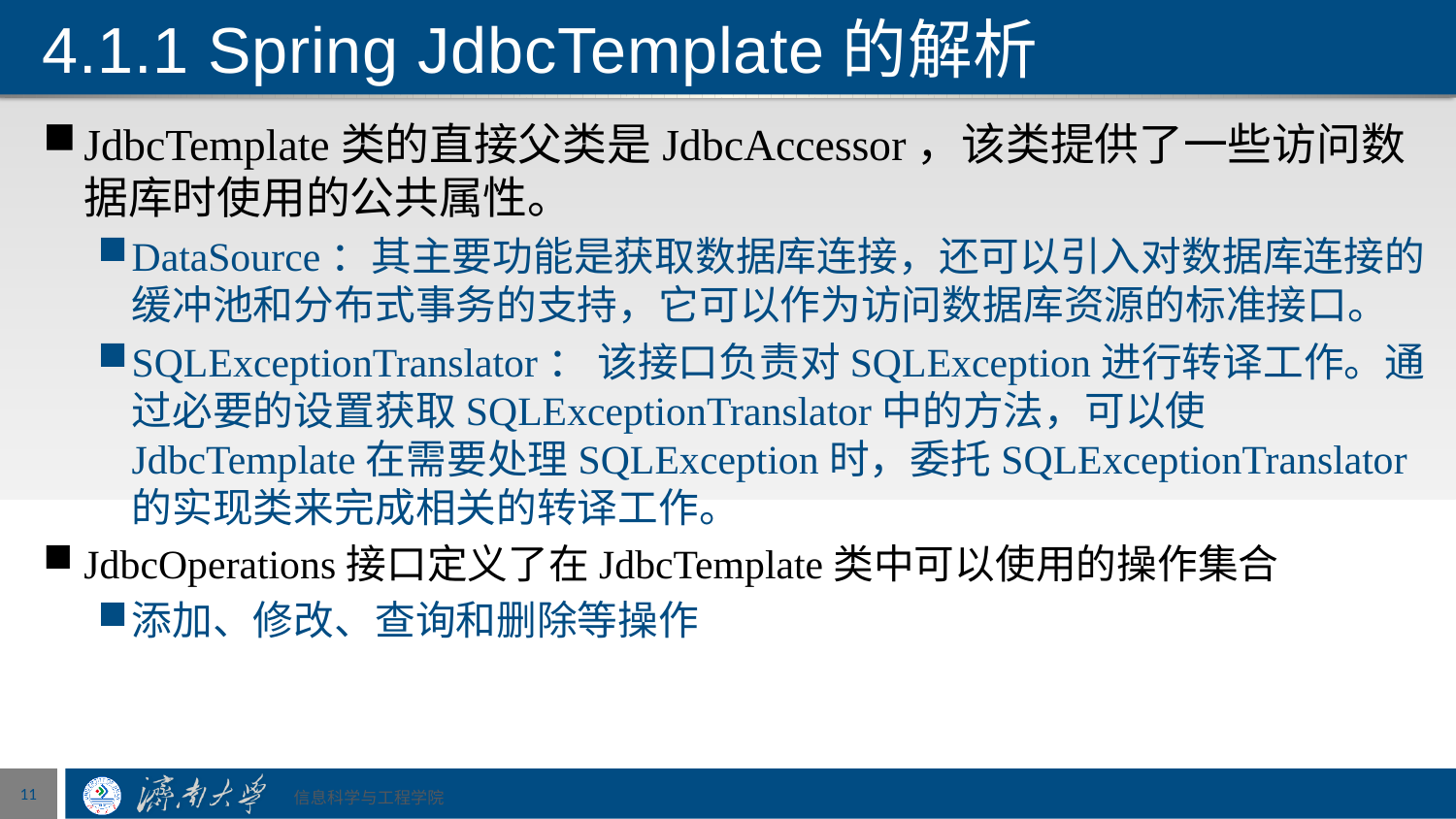

# 4.1.1 Spring JdbcTemplate的解析
JdbcTemplate类的直接父类是JdbcAccessor，该类提供了一些访问数据库时使用的公共属性。
DataSource：其主要功能是获取数据库连接，还可以引入对数据库连接的缓冲池和分布式事务的支持，它可以作为访问数据库资源的标准接口。
SQLExceptionTranslator： 该接口负责对SQLException进行转译工作。通过必要的设置获取SQLExceptionTranslator中的方法，可以使JdbcTemplate在需要处理SQLException时，委托SQLExceptionTranslator的实现类来完成相关的转译工作。
JdbcOperations接口定义了在JdbcTemplate类中可以使用的操作集合
添加、修改、查询和删除等操作